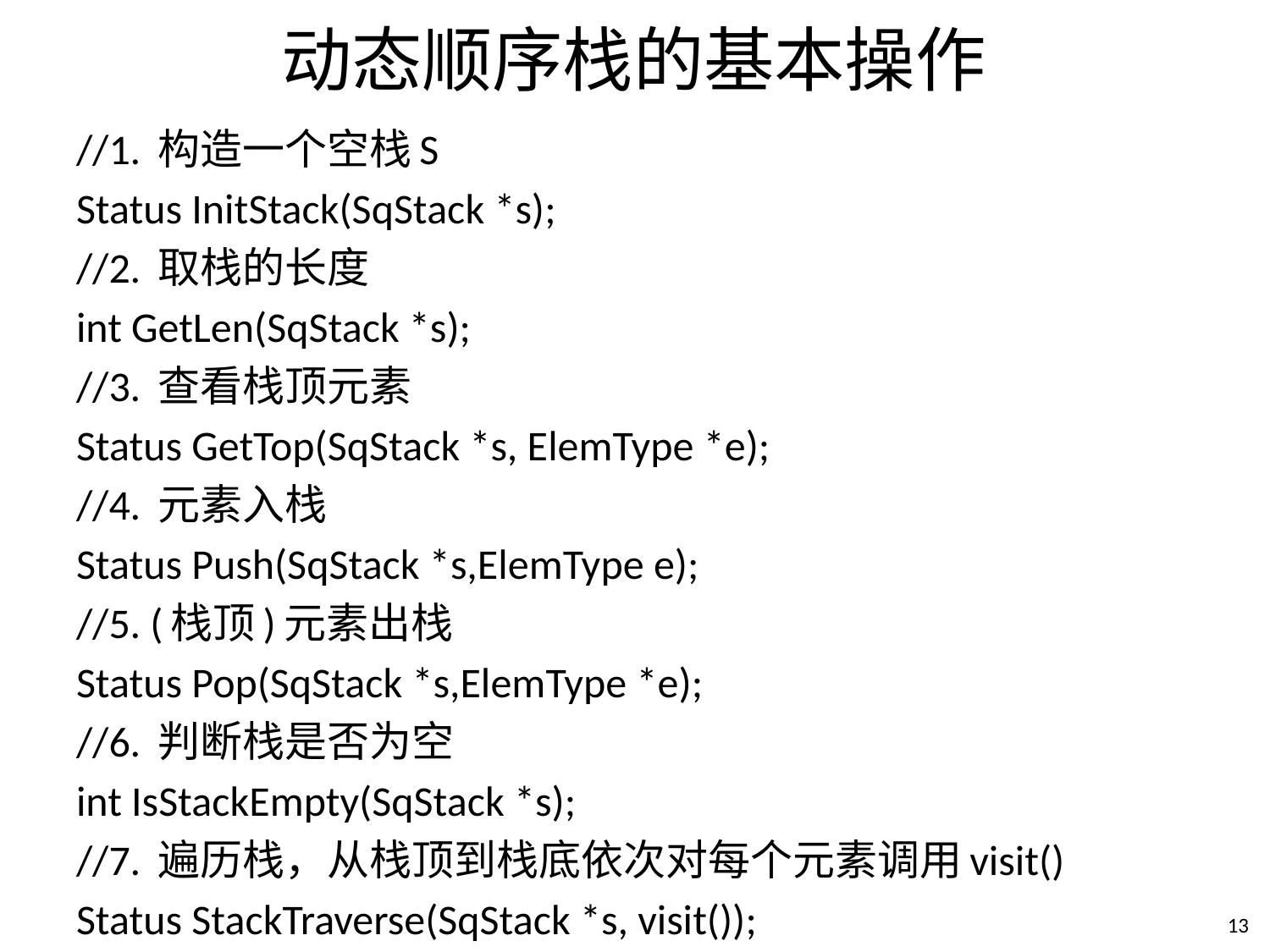

# 动态顺序栈的基本操作
//1. 构造一个空栈S
Status InitStack(SqStack *s);
//2. 取栈的长度
int GetLen(SqStack *s);
//3. 查看栈顶元素
Status GetTop(SqStack *s, ElemType *e);
//4. 元素入栈
Status Push(SqStack *s,ElemType e);
//5. (栈顶)元素出栈
Status Pop(SqStack *s,ElemType *e);
//6. 判断栈是否为空
int IsStackEmpty(SqStack *s);
//7. 遍历栈，从栈顶到栈底依次对每个元素调用visit()
Status StackTraverse(SqStack *s, visit());

13